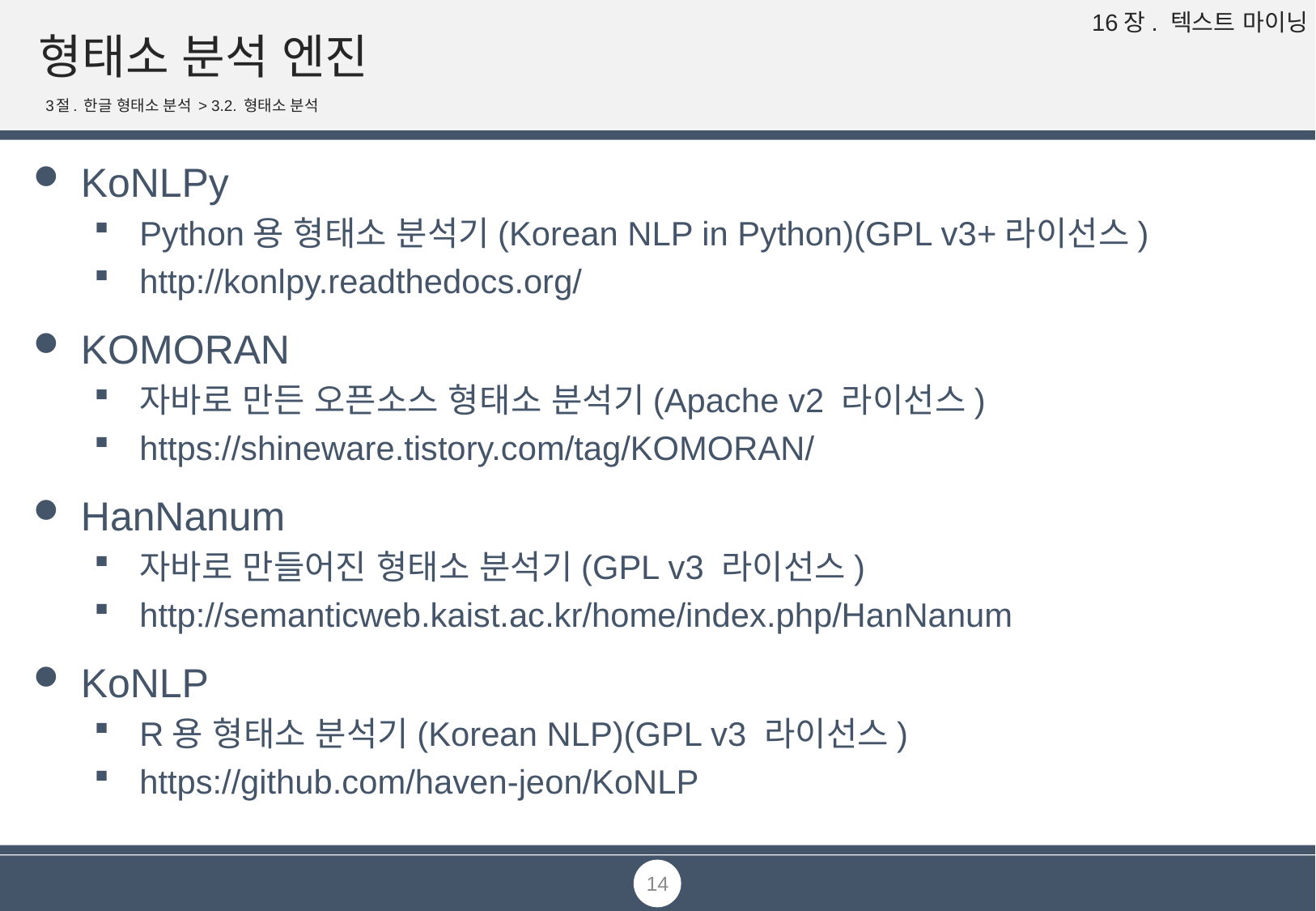

# 형태소 분석 엔진
3절. 한글 형태소 분석 > 3.2. 형태소 분석
KoNLPy
Python용 형태소 분석기(Korean NLP in Python)(GPL v3+라이선스)
http://konlpy.readthedocs.org/
KOMORAN
자바로 만든 오픈소스 형태소 분석기(Apache v2 라이선스)
https://shineware.tistory.com/tag/KOMORAN/
HanNanum
자바로 만들어진 형태소 분석기(GPL v3 라이선스)
http://semanticweb.kaist.ac.kr/home/index.php/HanNanum
KoNLP
R용 형태소 분석기(Korean NLP)(GPL v3 라이선스)
https://github.com/haven-jeon/KoNLP
14